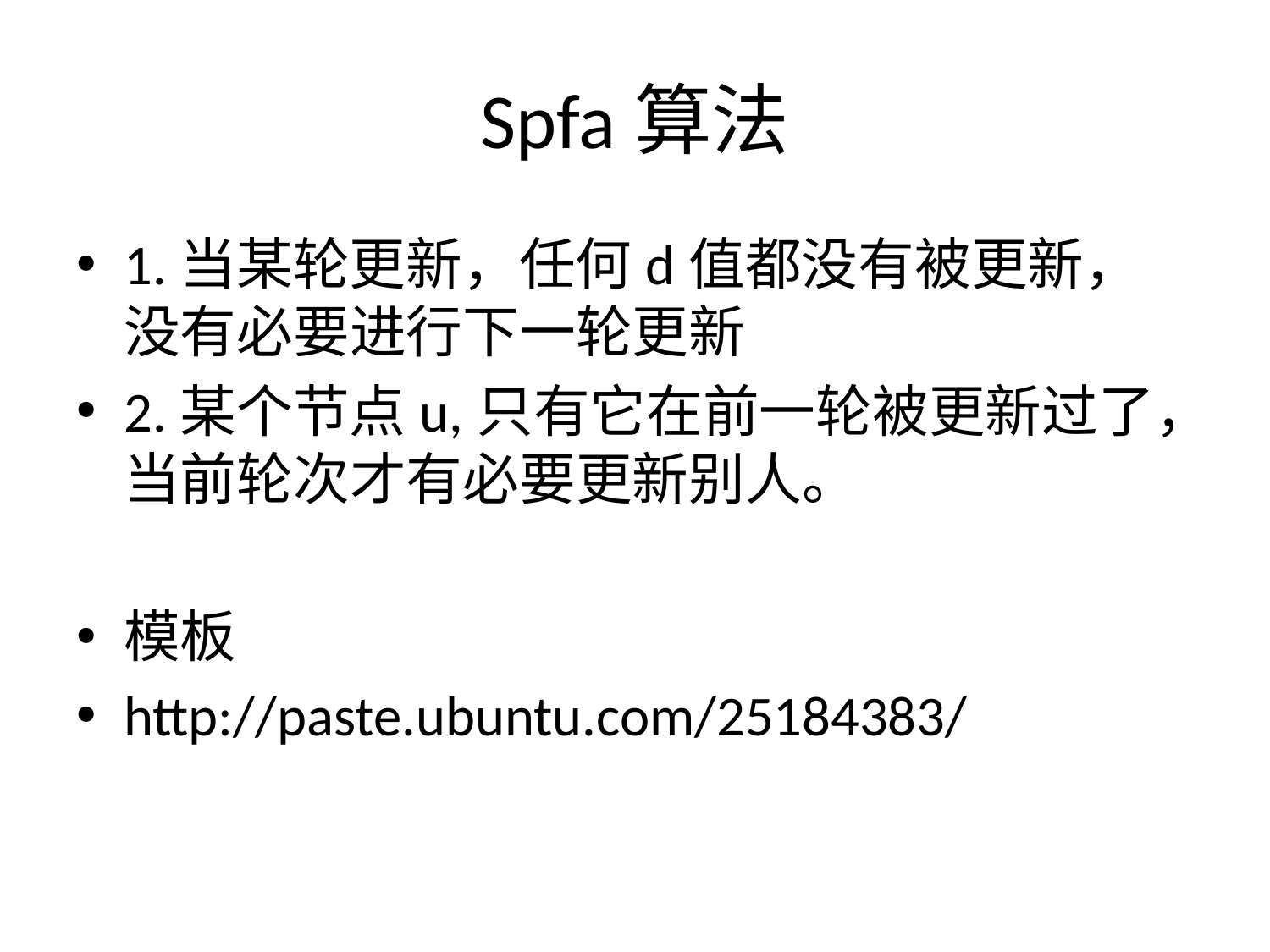

# Spfa算法
1.当某轮更新，任何d值都没有被更新，没有必要进行下一轮更新
2.某个节点u,只有它在前一轮被更新过了，当前轮次才有必要更新别人。

模板
http://paste.ubuntu.com/25184383/